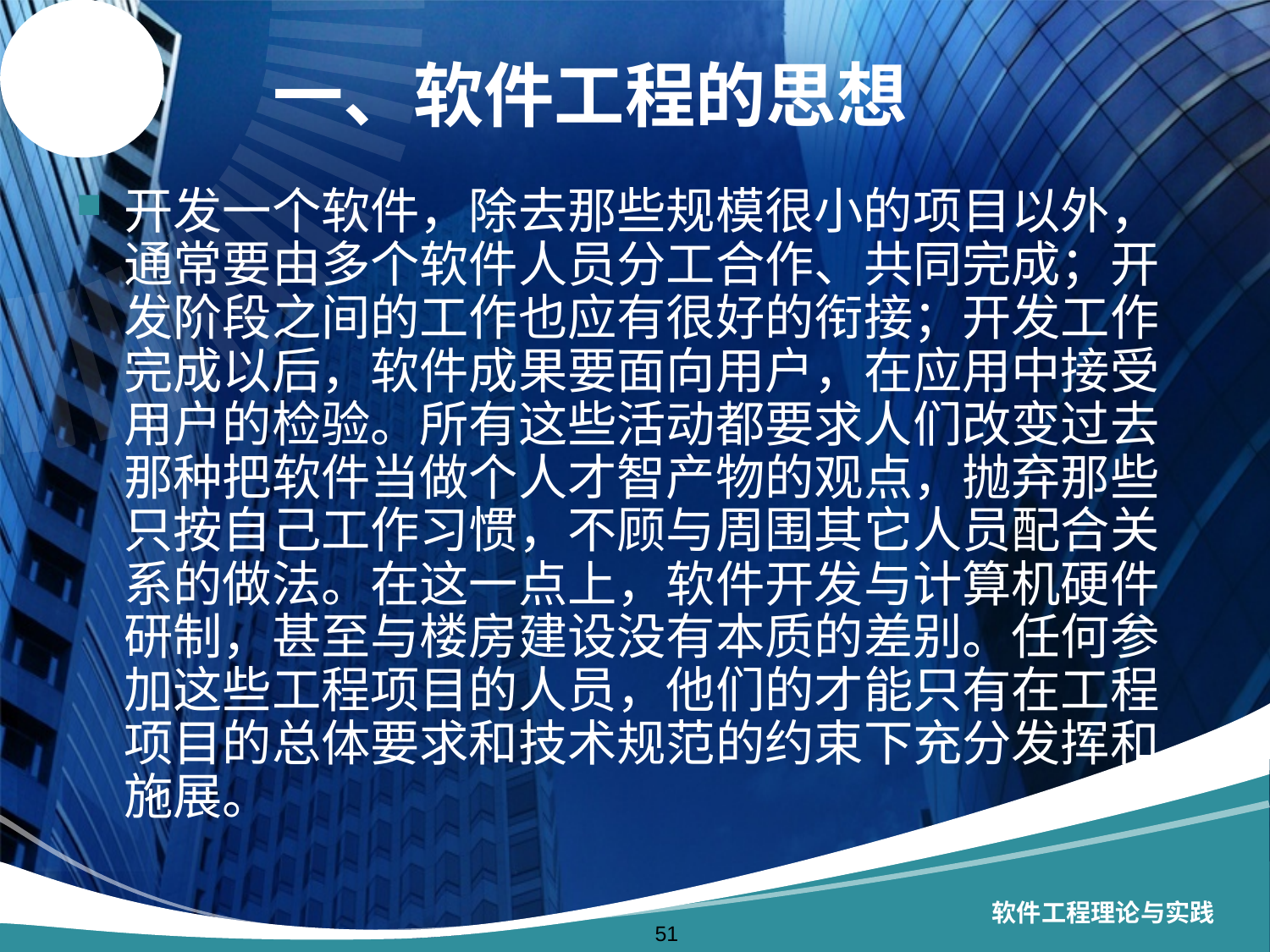

# 一、软件工程的思想
开发一个软件，除去那些规模很小的项目以外，通常要由多个软件人员分工合作、共同完成；开发阶段之间的工作也应有很好的衔接；开发工作完成以后，软件成果要面向用户，在应用中接受用户的检验。所有这些活动都要求人们改变过去那种把软件当做个人才智产物的观点，抛弃那些只按自己工作习惯，不顾与周围其它人员配合关系的做法。在这一点上，软件开发与计算机硬件研制，甚至与楼房建设没有本质的差别。任何参加这些工程项目的人员，他们的才能只有在工程项目的总体要求和技术规范的约束下充分发挥和施展。
软件工程理论与实践
51